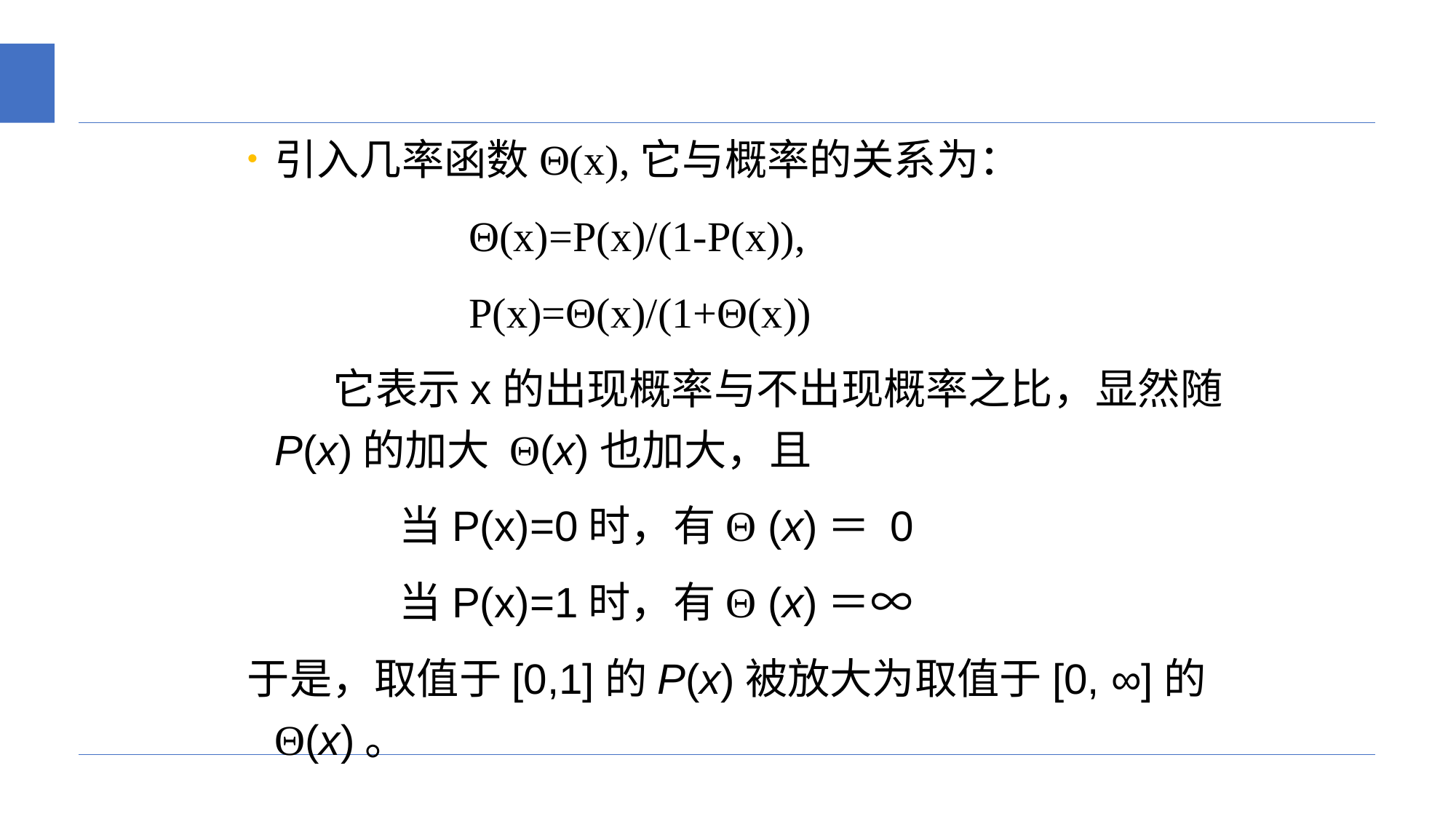

引入几率函数Θ(x),它与概率的关系为：
                     Θ(x)=P(x)/(1-P(x)),
                     P(x)=Θ(x)/(1+Θ(x))
        它表示x的出现概率与不出现概率之比，显然随P(x)的加大 Θ(x)也加大，且
               当P(x)=0时，有Θ (x)＝ 0
               当P(x)=1时，有Θ (x)＝∞
于是，取值于[0,1]的P(x)被放大为取值于[0, ∞]的Θ(x)。